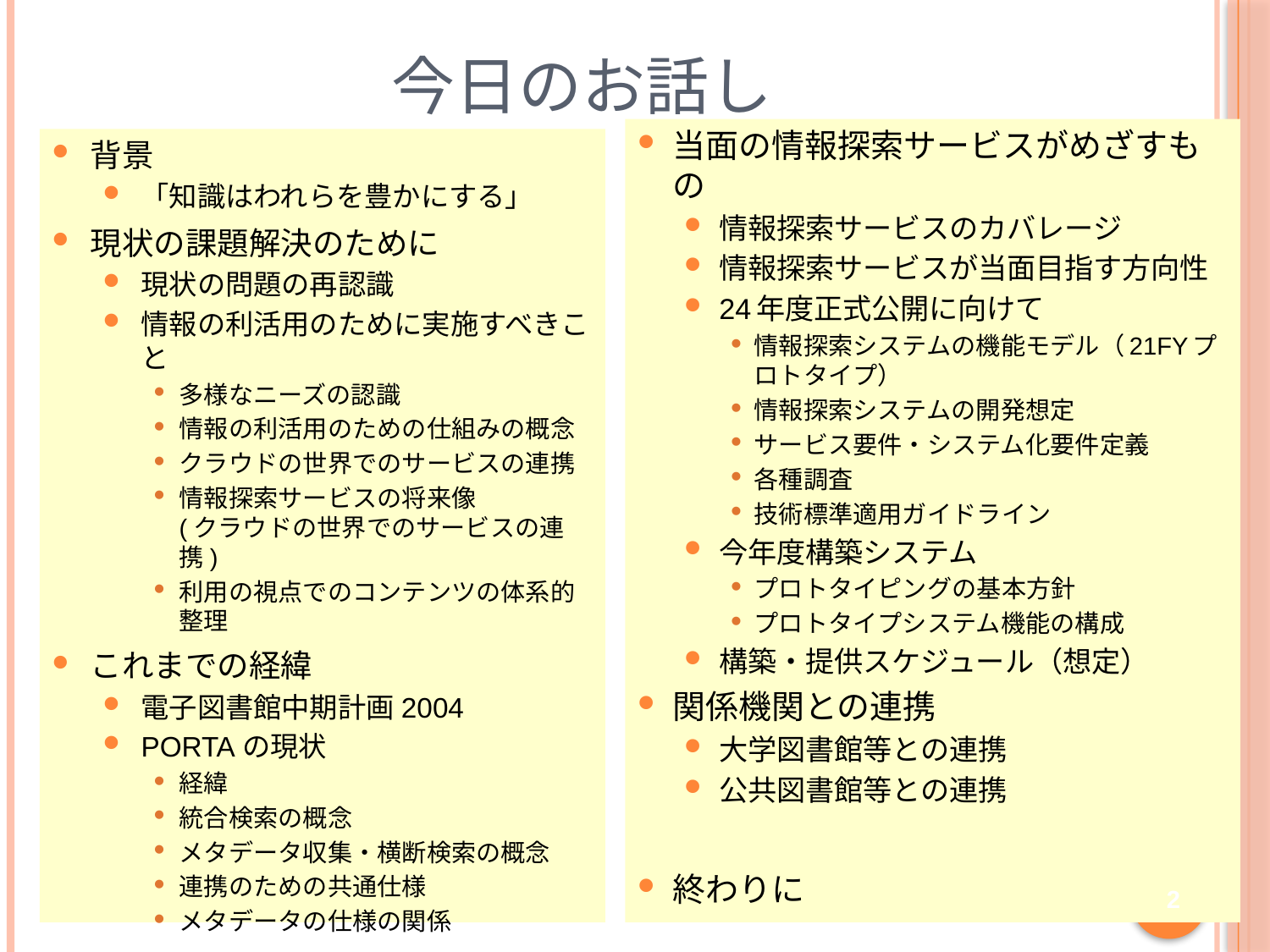

# 今日のお話し
当面の情報探索サービスがめざすもの
情報探索サービスのカバレージ
情報探索サービスが当面目指す方向性
24年度正式公開に向けて
情報探索システムの機能モデル（21FYプロトタイプ）
情報探索システムの開発想定
サービス要件・システム化要件定義
各種調査
技術標準適用ガイドライン
今年度構築システム
プロトタイピングの基本方針
プロトタイプシステム機能の構成
構築・提供スケジュール（想定）
関係機関との連携
大学図書館等との連携
公共図書館等との連携

終わりに
背景
「知識はわれらを豊かにする」
現状の課題解決のために
現状の問題の再認識
情報の利活用のために実施すべきこと
多様なニーズの認識
情報の利活用のための仕組みの概念
クラウドの世界でのサービスの連携
情報探索サービスの将来像
(クラウドの世界でのサービスの連携)
利用の視点でのコンテンツの体系的整理
これまでの経緯
電子図書館中期計画2004
PORTAの現状
経緯
統合検索の概念
メタデータ収集・横断検索の概念
連携のための共通仕様
メタデータの仕様の関係
2